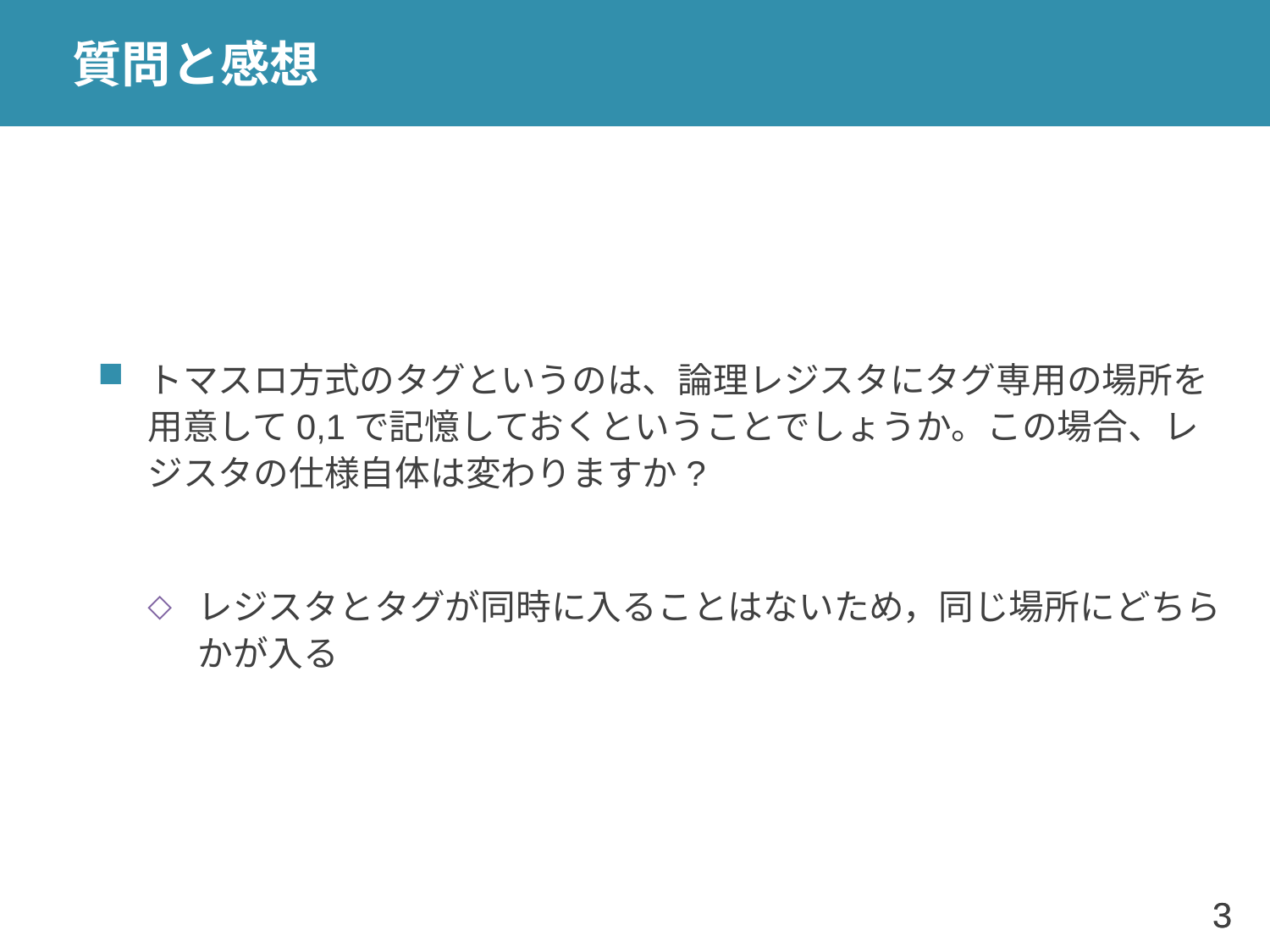

# 質問と感想
トマスロ方式のタグというのは、論理レジスタにタグ専用の場所を用意して0,1で記憶しておくということでしょうか。この場合、レジスタの仕様自体は変わりますか?

レジスタとタグが同時に入ることはないため，同じ場所にどちらかが入る